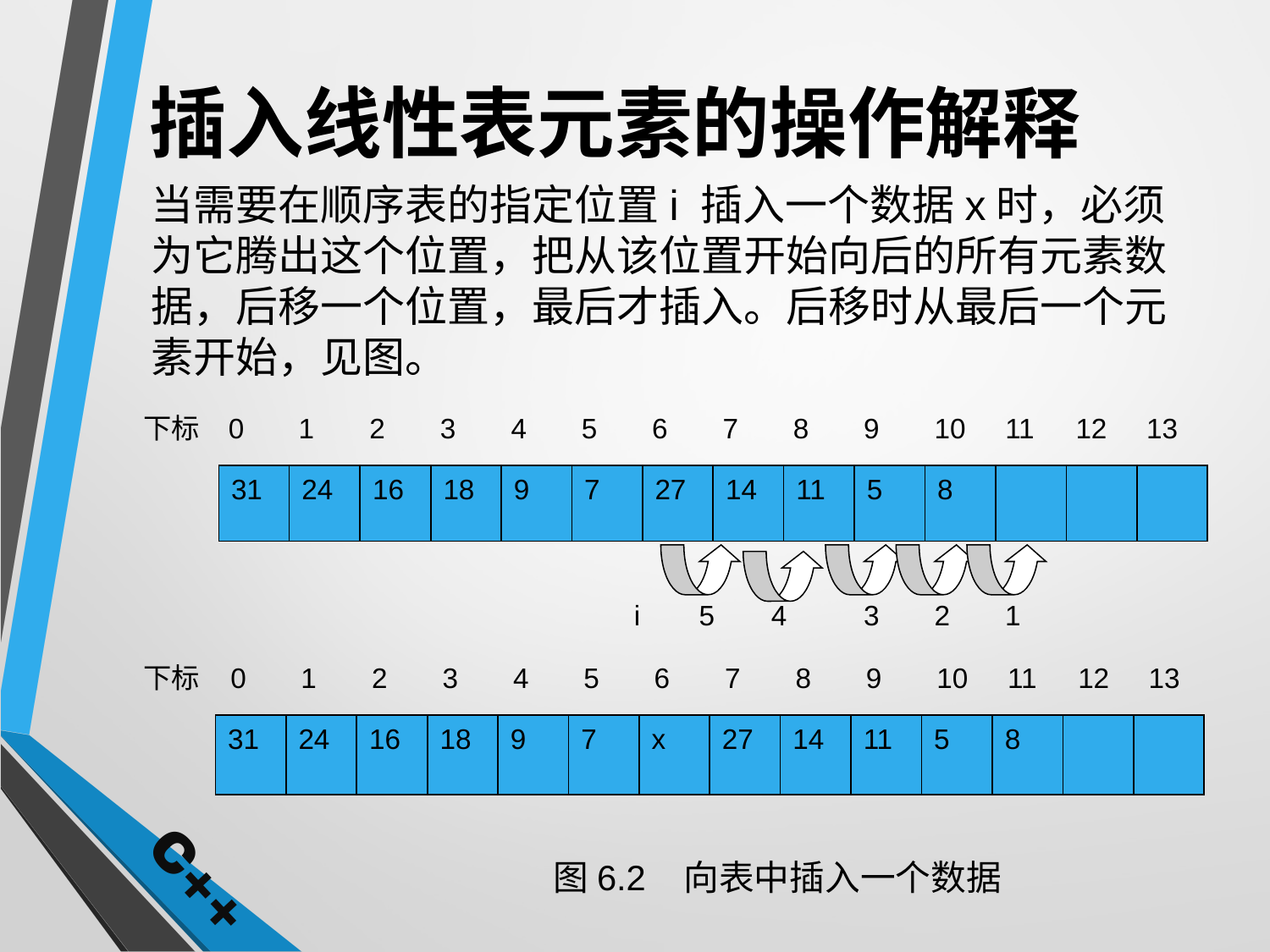

# 插入线性表元素的操作解释
当需要在顺序表的指定位置i 插入一个数据x时，必须为它腾出这个位置，把从该位置开始向后的所有元素数据，后移一个位置，最后才插入。后移时从最后一个元素开始，见图。
下标
0
1
2
3
4
5
6
7
8
9
10
11
12
13
31
24
16
18
9
7
27
14
11
5
8

i
5
4
3
2
1
下标
0
1
2
3
4
5
6
7
8
9
10
11
12
13
31
24
16
18
9
7
x
27
14
11
5
8

图6.2   向表中插入一个数据